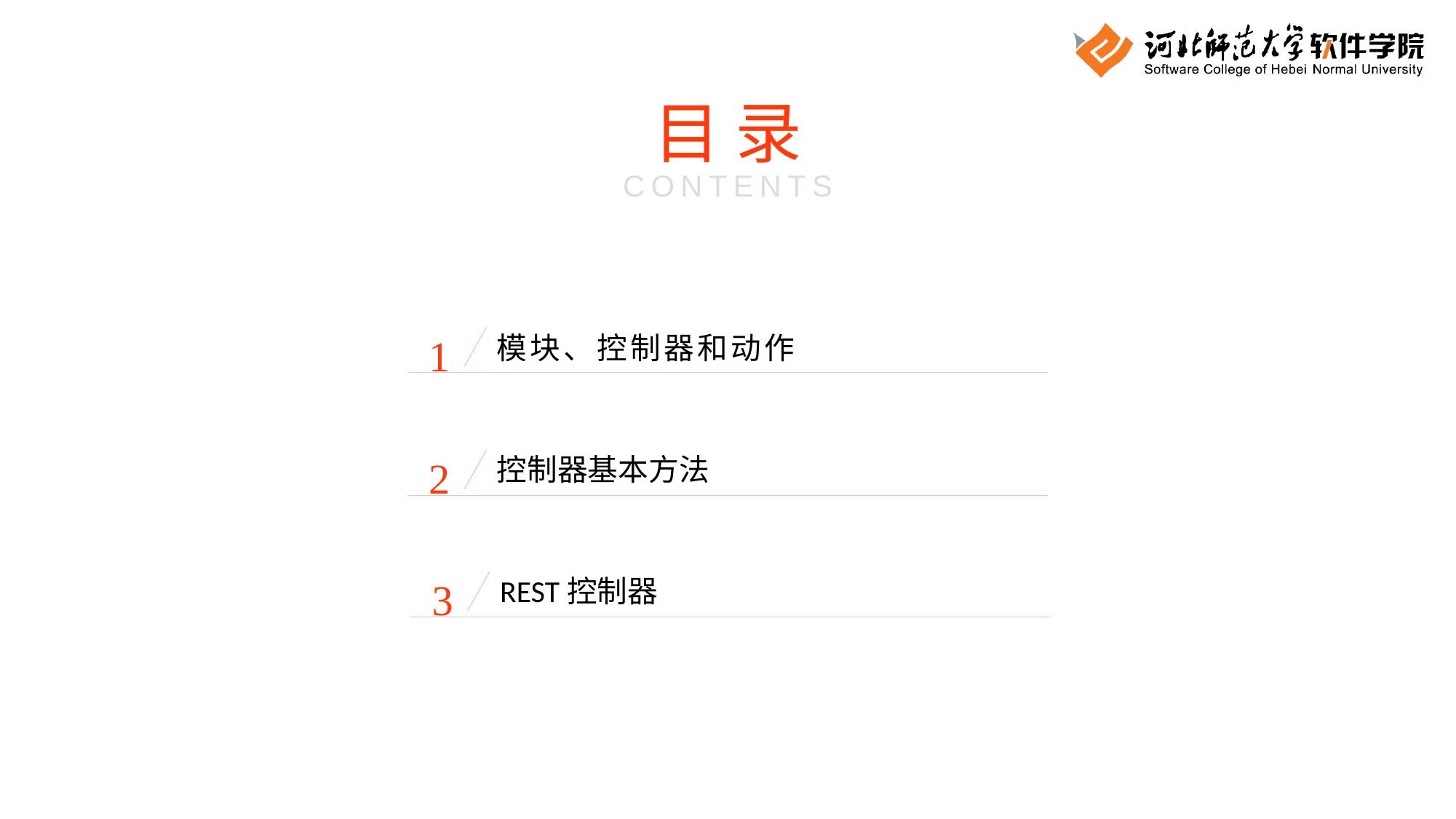

目 录
CONTENTS
1
模块、控制器和动作
2
控制器基本方法
3
REST控制器